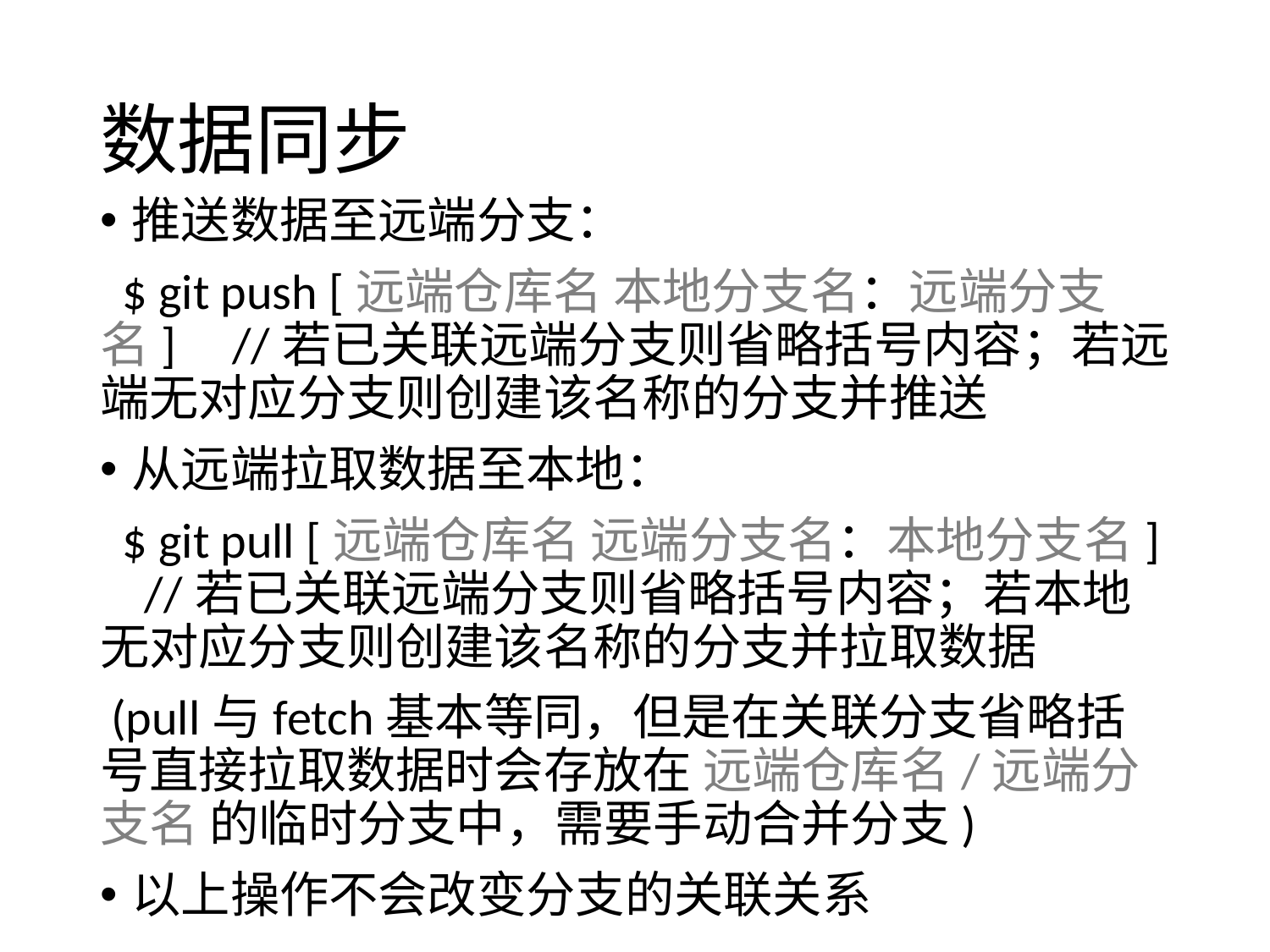

# 数据同步
推送数据至远端分支：
  $ git push [远端仓库名 本地分支名：远端分支名]     //若已关联远端分支则省略括号内容；若远端无对应分支则创建该名称的分支并推送
从远端拉取数据至本地：
  $ git pull [远端仓库名 远端分支名：本地分支名]     //若已关联远端分支则省略括号内容；若本地无对应分支则创建该名称的分支并拉取数据
 (pull与fetch基本等同，但是在关联分支省略括号直接拉取数据时会存放在 远端仓库名/远端分支名 的临时分支中，需要手动合并分支)
以上操作不会改变分支的关联关系